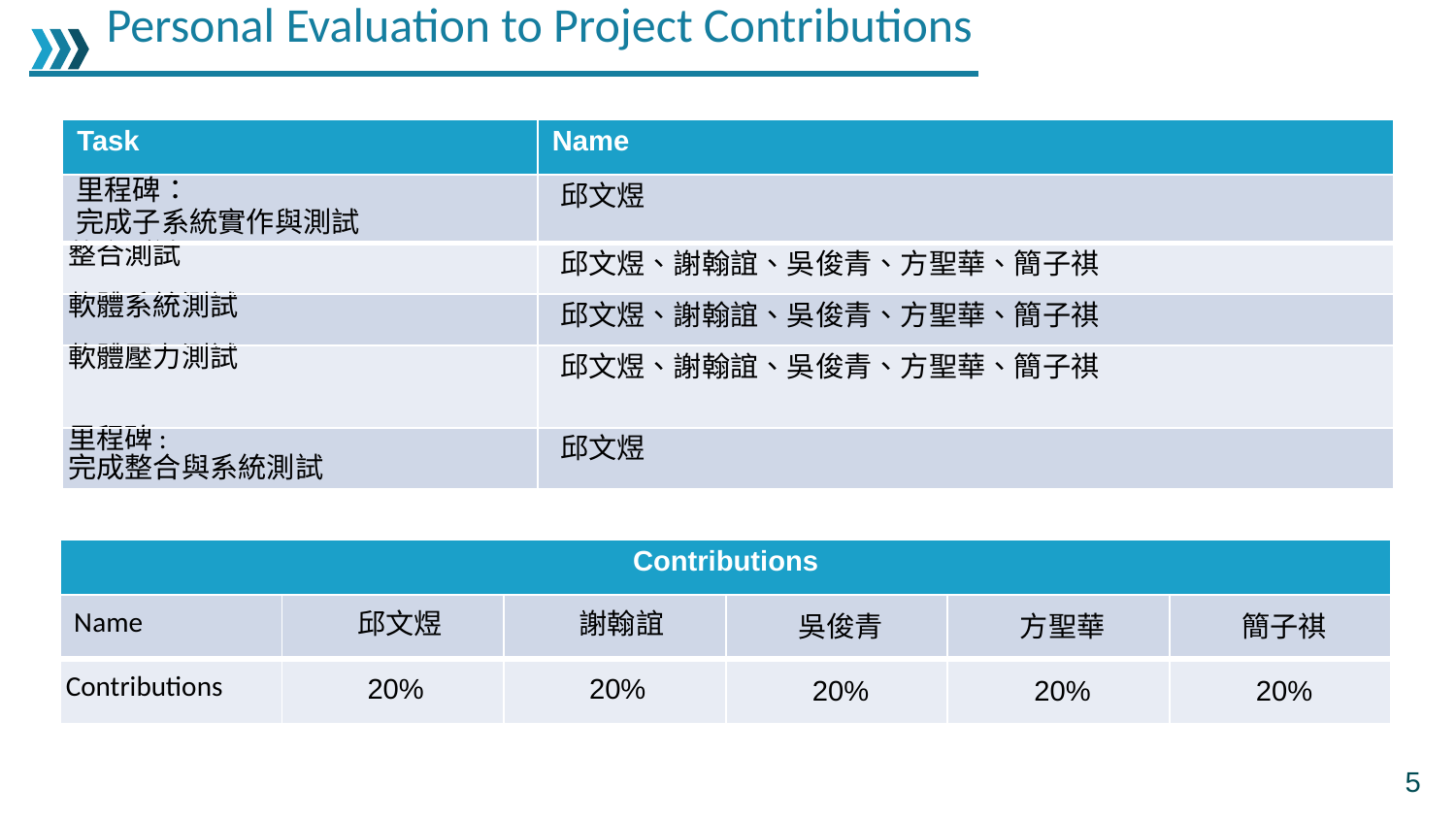

Personal Evaluation to Project Contributions

| Task | Name |
| --- | --- |
| 里程碑： 完成子系統實作與測試 | 邱文煜 |
| 整合測試 | 邱文煜、謝翰誼、吳俊青、方聖華、簡子祺 |
| 軟體系統測試 | 邱文煜、謝翰誼、吳俊青、方聖華、簡子祺 |
| 軟體壓力測試 | 邱文煜、謝翰誼、吳俊青、方聖華、簡子祺 |
| 里程碑: 完成整合與系統測試 | 邱文煜 |
| Contributions |  |  |  |  |  |
| --- | --- | --- | --- | --- | --- |
| Name | 邱文煜 | 謝翰誼 | 吳俊青 | 方聖華 | 簡子祺 |
| Contributions | 20% | 20% | 20% | 20% | 20% |
5